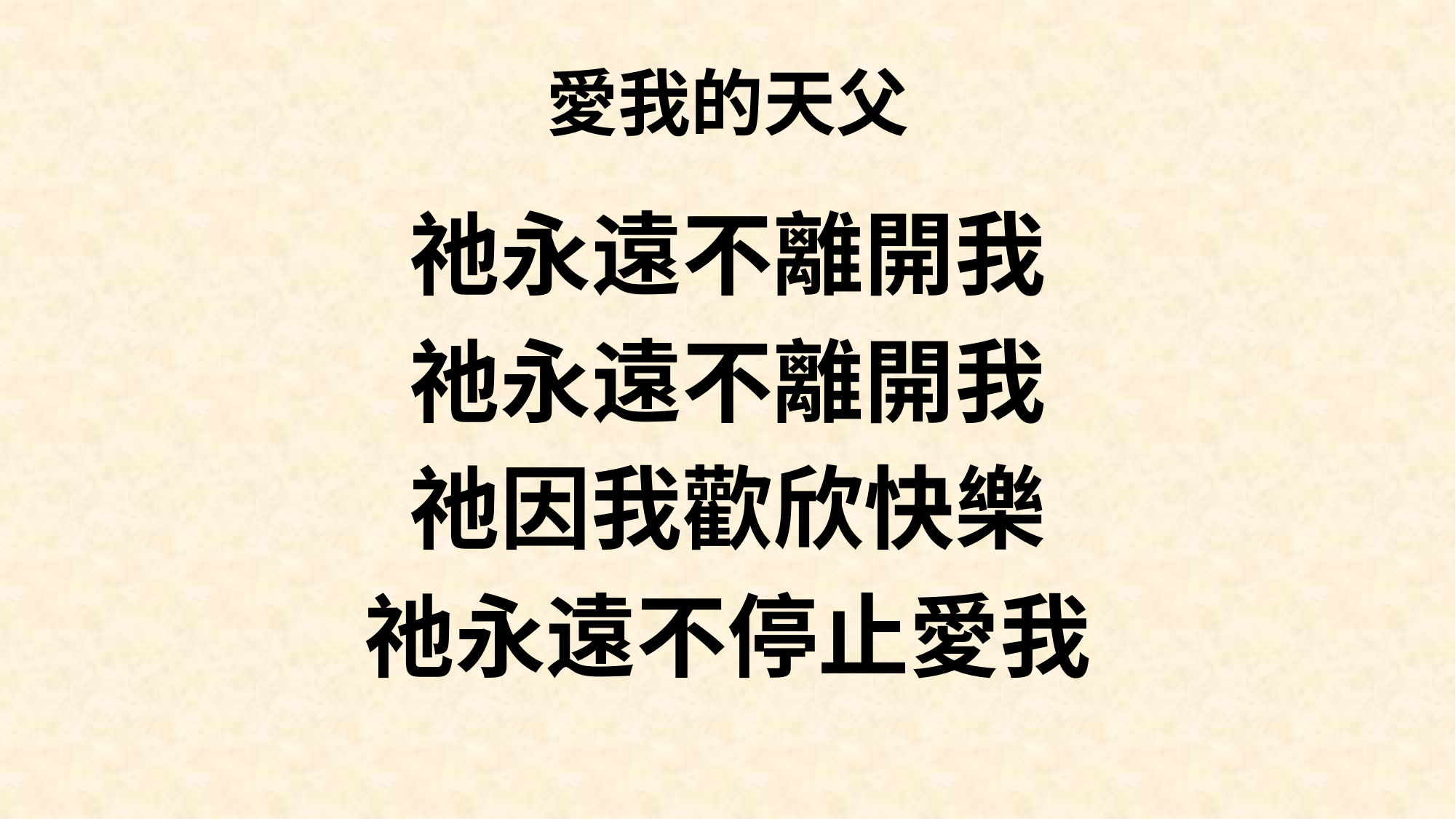

# 愛我的天父
祂永遠不離開我
祂永遠不離開我
祂因我歡欣快樂
祂永遠不停止愛我